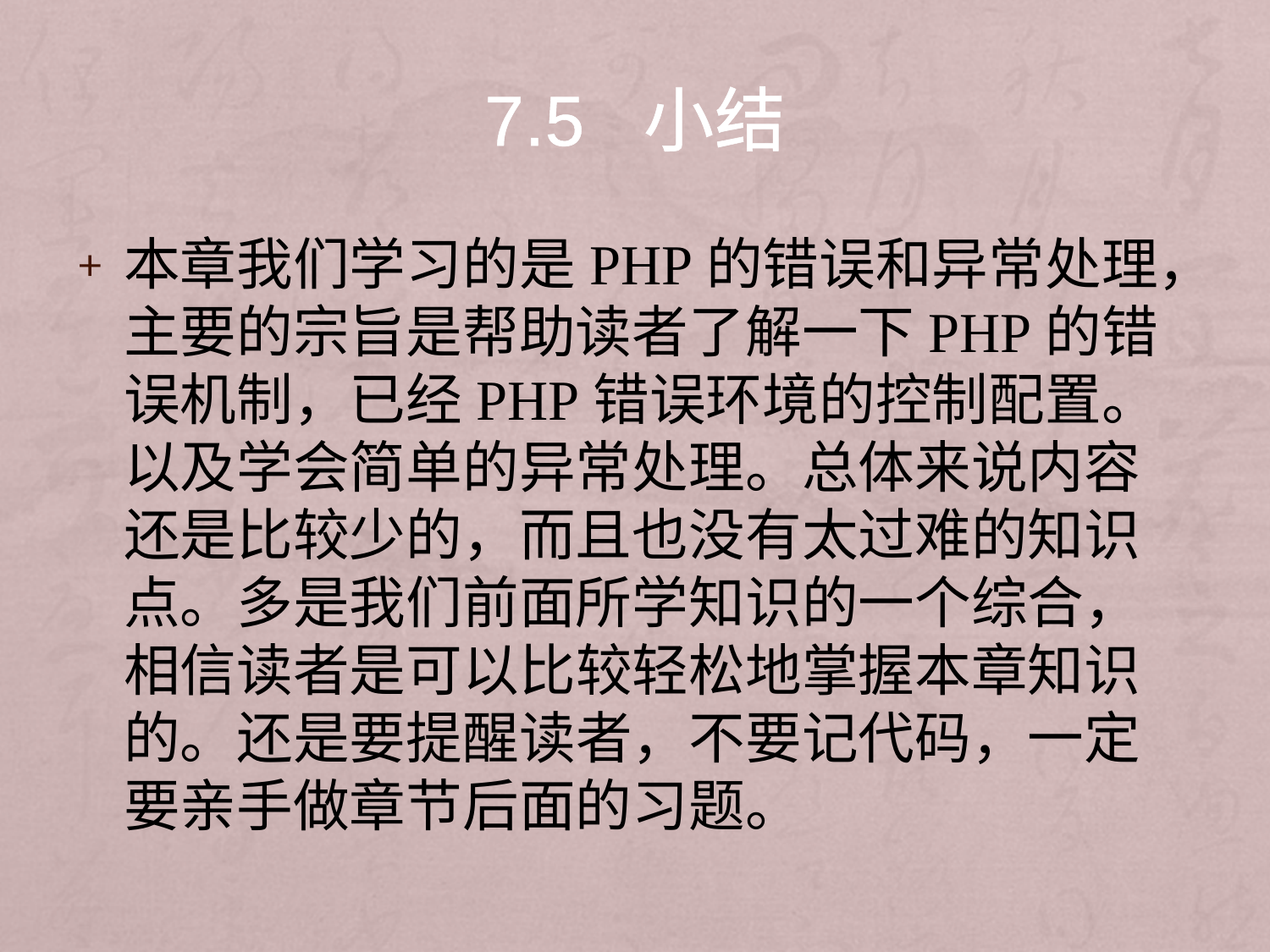

# 7.5  小结
本章我们学习的是PHP的错误和异常处理，主要的宗旨是帮助读者了解一下PHP的错误机制，已经PHP错误环境的控制配置。以及学会简单的异常处理。总体来说内容还是比较少的，而且也没有太过难的知识点。多是我们前面所学知识的一个综合，相信读者是可以比较轻松地掌握本章知识的。还是要提醒读者，不要记代码，一定要亲手做章节后面的习题。